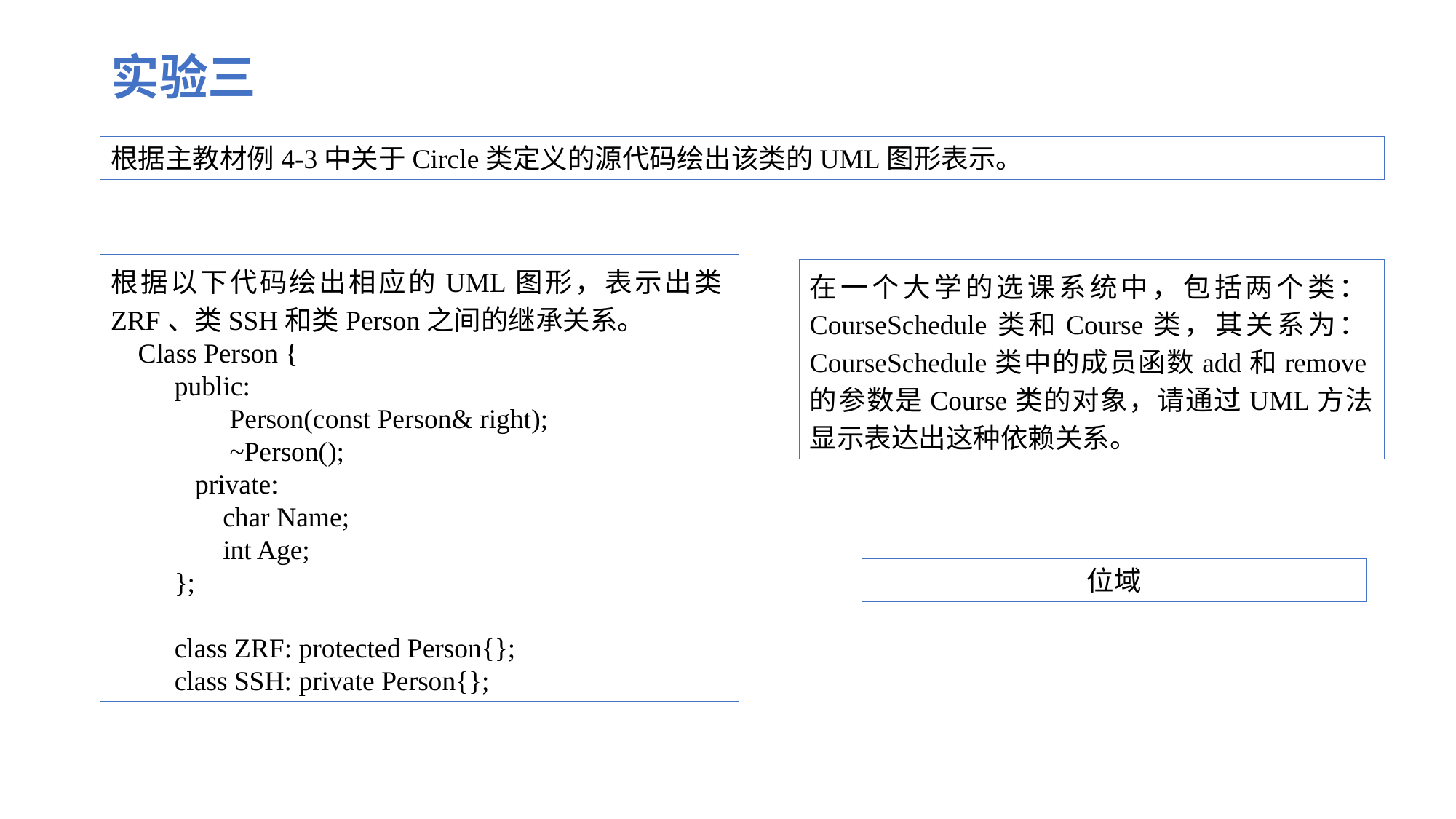

# 实验三
根据主教材例4-3中关于Circle类定义的源代码绘出该类的UML图形表示。
根据以下代码绘出相应的UML图形，表示出类ZRF、类SSH和类Person之间的继承关系。
Class Person {
public:
        Person(const Person& right);
        ~Person();
   private:
       char Name;
       int Age;
};

class ZRF: protected Person{};
class SSH: private Person{};
在一个大学的选课系统中，包括两个类：CourseSchedule类和Course类，其关系为：CourseSchedule类中的成员函数add和remove的参数是Course类的对象，请通过UML方法显示表达出这种依赖关系。
位域